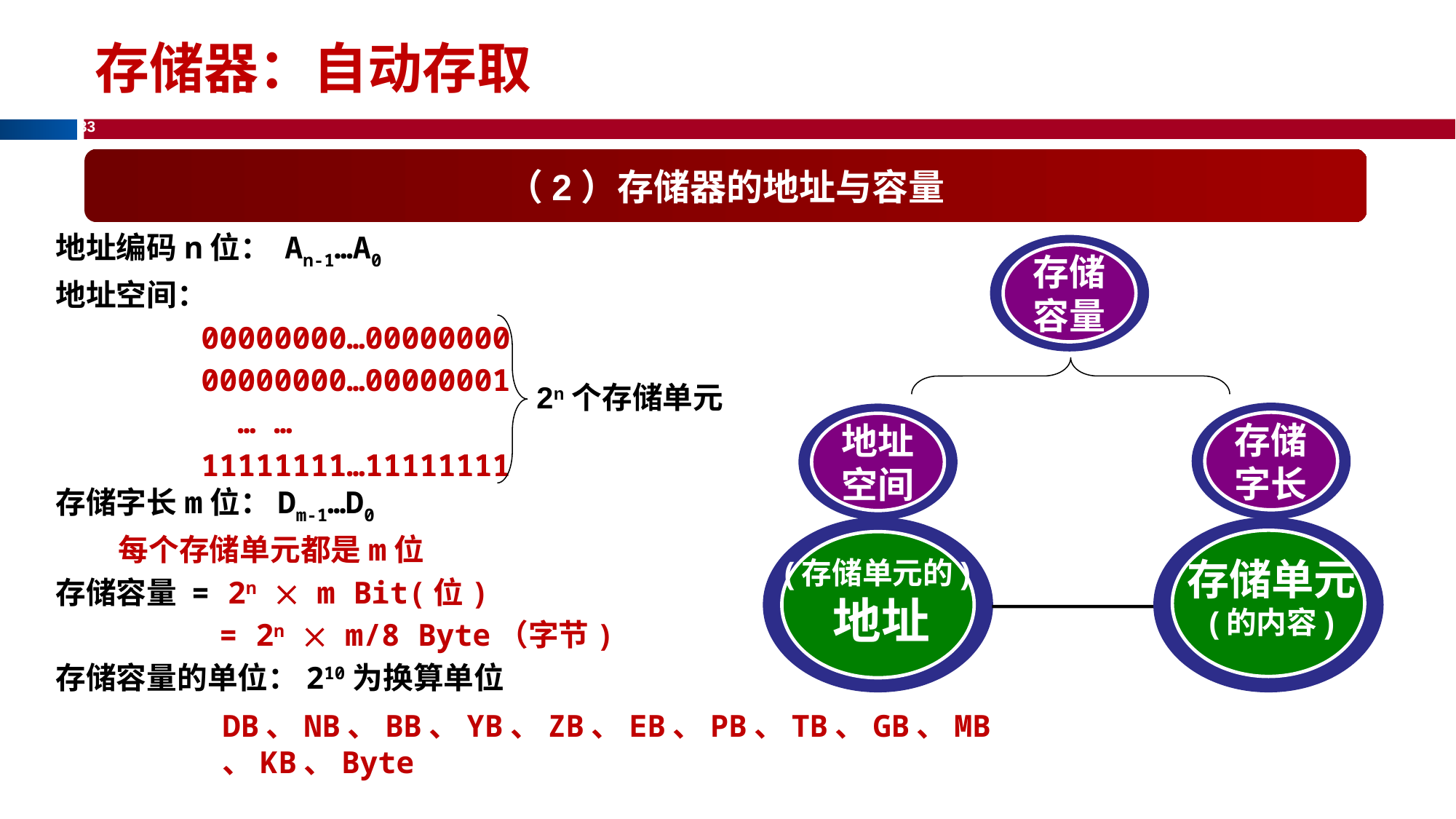

存储器：自动存取
（2）存储器的地址与容量

地址编码n位： An-1…A0
地址空间：
        00000000…00000000
        00000000…00000001
          … …
        11111111…11111111
存储字长m位：Dm-1…D0
        每个存储单元都是m位
存储容量 = 2n × m Bit(位)
         = 2n × m/8 Byte（字节)
存储容量的单位：210为换算单位

存储 容量

2n个存储单元

存储 字长

地址 空间

(存储单元的)地址

存储单元
(的内容)

DB、NB、BB、YB、ZB、EB、PB、TB、GB、MB、KB、Byte